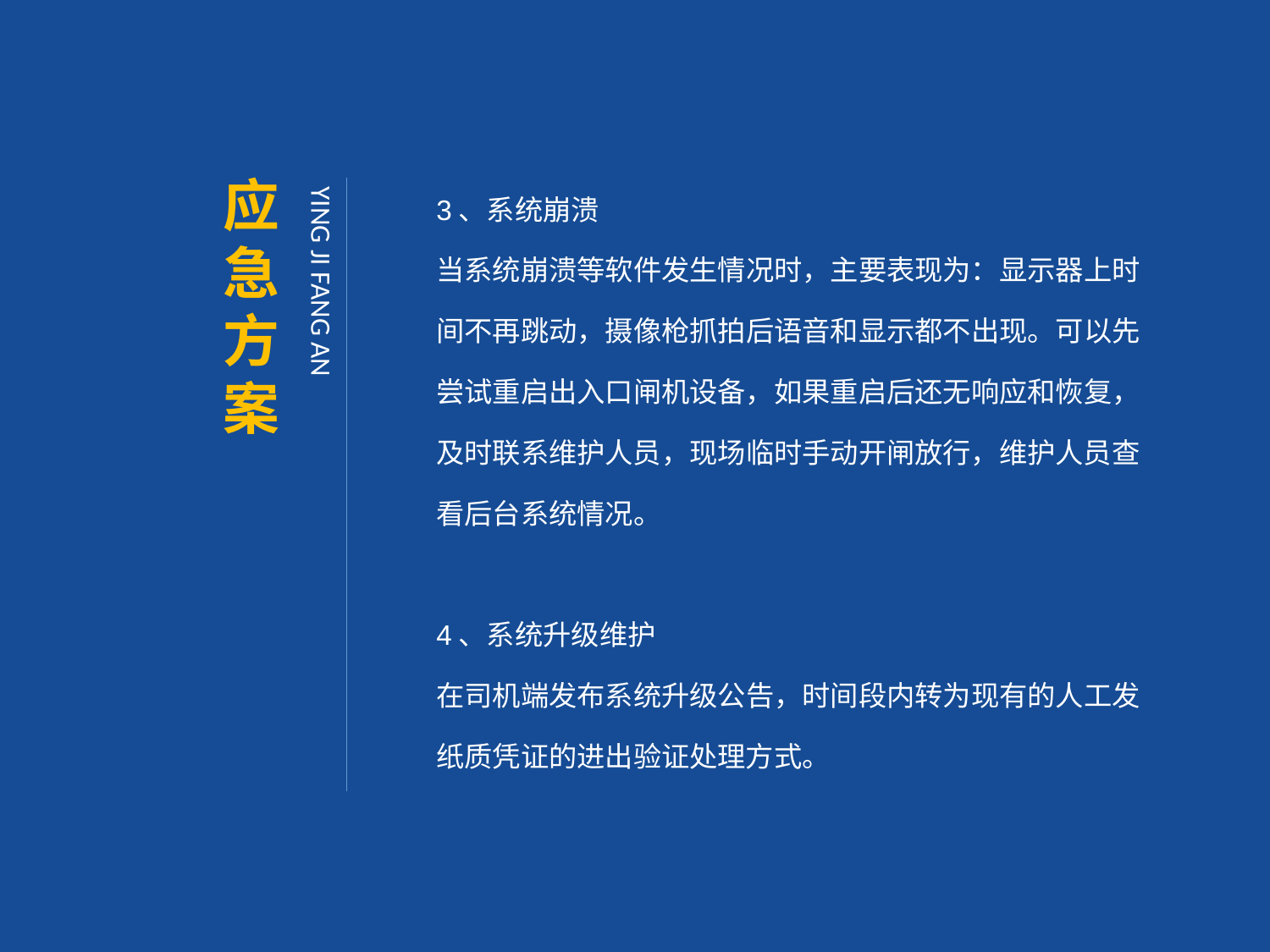

3、系统崩溃
当系统崩溃等软件发生情况时，主要表现为：显示器上时间不再跳动，摄像枪抓拍后语音和显示都不出现。可以先尝试重启出入口闸机设备，如果重启后还无响应和恢复，及时联系维护人员，现场临时手动开闸放行，维护人员查看后台系统情况。

4、系统升级维护
在司机端发布系统升级公告，时间段内转为现有的人工发纸质凭证的进出验证处理方式。
应急方案
YING JI FANG AN